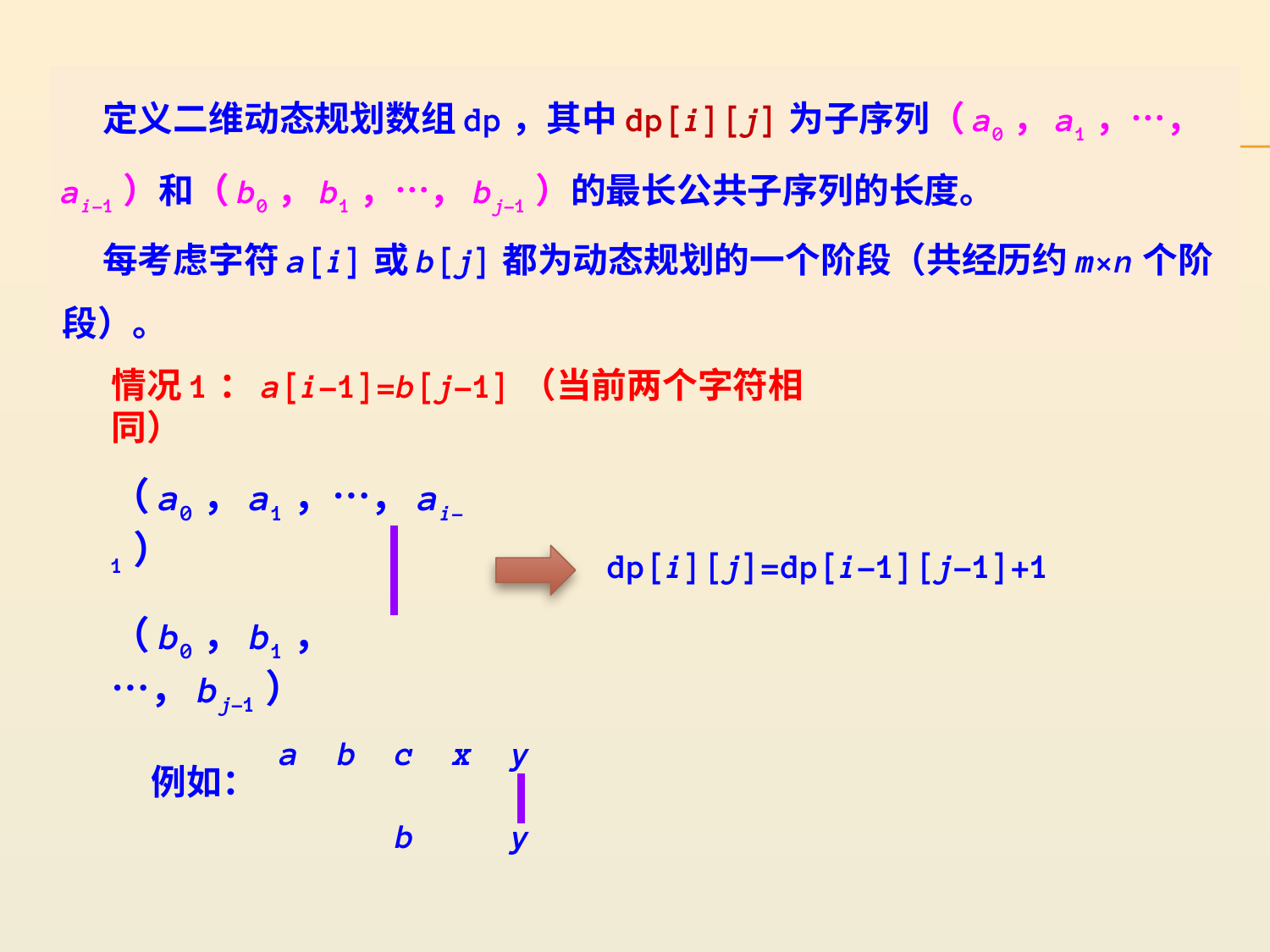

定义二维动态规划数组dp，其中dp[i][j]为子序列（a0，a1，…，ai-1）和（b0，b1，…，bj-1）的最长公共子序列的长度。
    每考虑字符a[i]或b[j]都为动态规划的一个阶段（共经历约m×n个阶段）。
情况1：a[i-1]=b[j-1]（当前两个字符相同）
（a0，a1，…，ai-1）
（b0，b1，…，bj-1）
dp[i][j]=dp[i-1][j-1]+1

a  b  c  x  y
例如：
      b     y